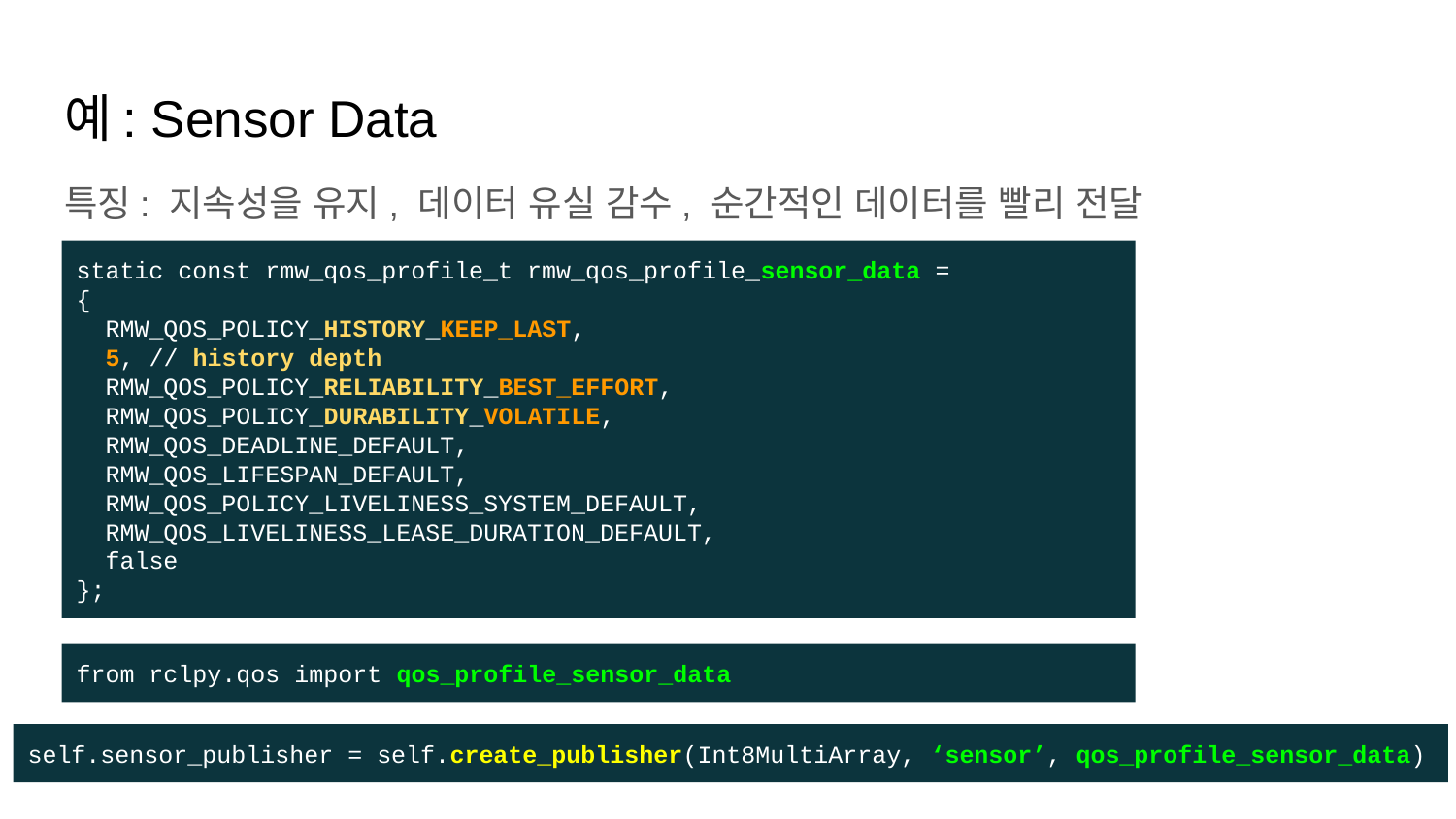

# 예: Sensor Data
특징: 지속성을 유지, 데이터 유실 감수, 순간적인 데이터를 빨리 전달
static const rmw_qos_profile_t rmw_qos_profile_sensor_data =
{
  RMW_QOS_POLICY_HISTORY_KEEP_LAST,
  5, // history depth
  RMW_QOS_POLICY_RELIABILITY_BEST_EFFORT,
  RMW_QOS_POLICY_DURABILITY_VOLATILE,
  RMW_QOS_DEADLINE_DEFAULT,
  RMW_QOS_LIFESPAN_DEFAULT,
  RMW_QOS_POLICY_LIVELINESS_SYSTEM_DEFAULT,
  RMW_QOS_LIVELINESS_LEASE_DURATION_DEFAULT,
  false
};
from rclpy.qos import qos_profile_sensor_data
self.sensor_publisher = self.create_publisher(Int8MultiArray, ‘sensor’, qos_profile_sensor_data)